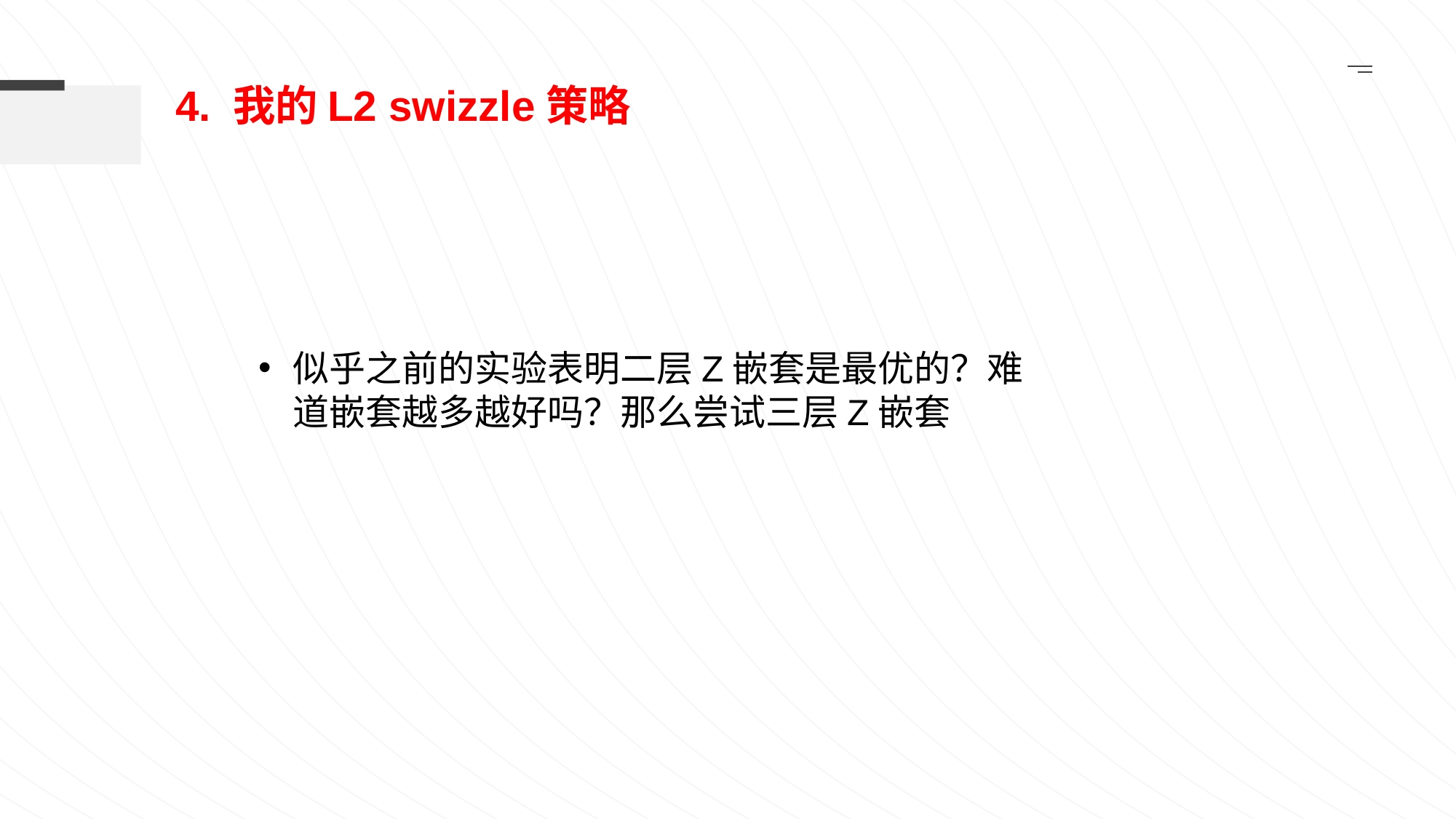

4. 我的L2 swizzle策略
似乎之前的实验表明二层Z嵌套是最优的？难道嵌套越多越好吗？那么尝试三层Z嵌套